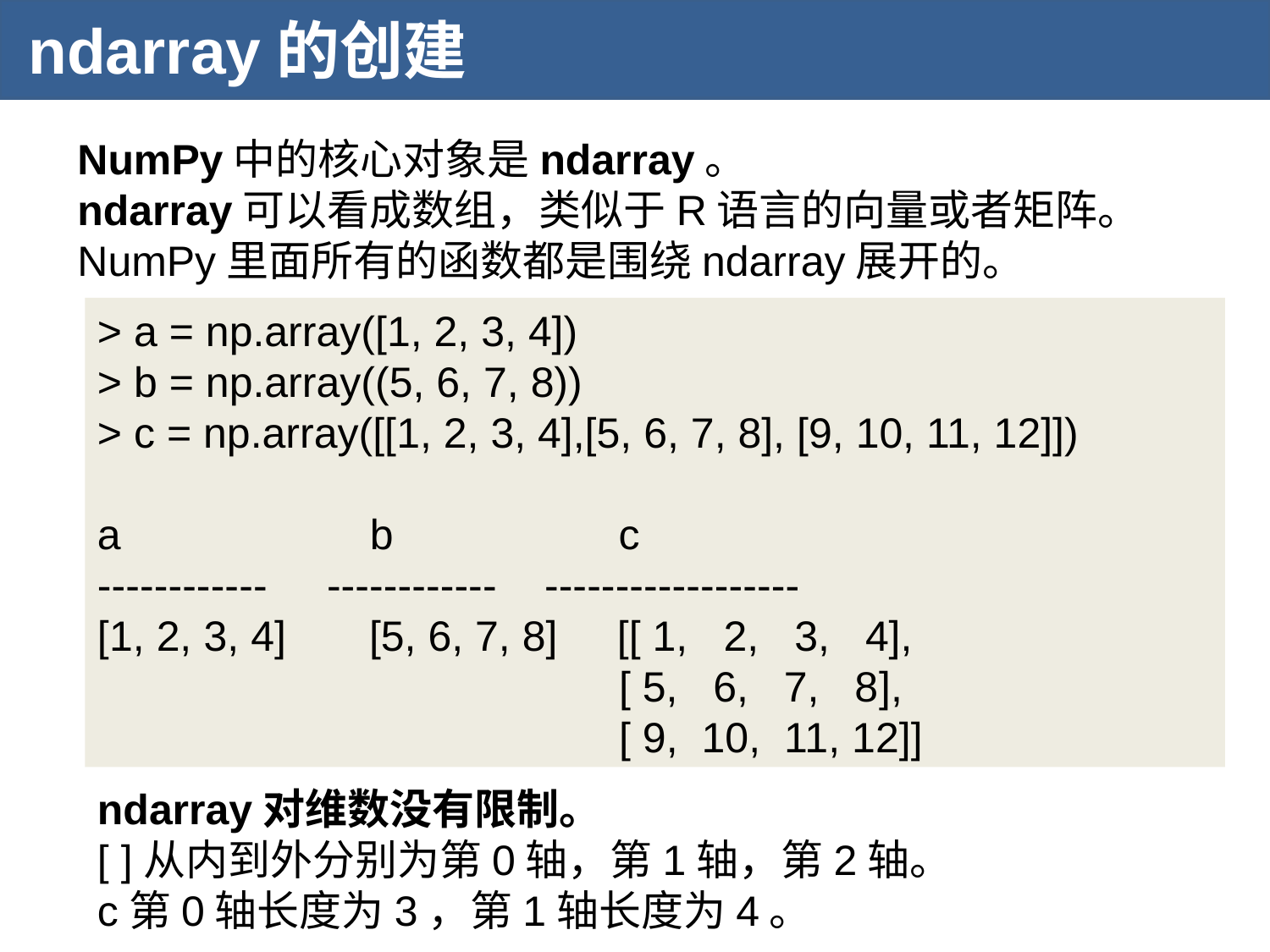

ndarray的创建
NumPy中的核心对象是ndarray。
ndarray可以看成数组，类似于R语言的向量或者矩阵。
NumPy里面所有的函数都是围绕ndarray展开的。
> a = np.array([1, 2, 3, 4])
> b = np.array((5, 6, 7, 8))
> c = np.array([[1, 2, 3, 4],[5, 6, 7, 8], [9, 10, 11, 12]])

a                     b                   c
------------     ------------    ------------------
[1, 2, 3, 4]       [5, 6, 7, 8]     [[ 1,   2,   3,   4],
                                            [ 5,   6,   7,   8],
                                            [ 9,  10,  11, 12]]
ndarray对维数没有限制。
[ ]从内到外分别为第0轴，第1轴，第2轴。
c第0轴长度为3，第1轴长度为4。